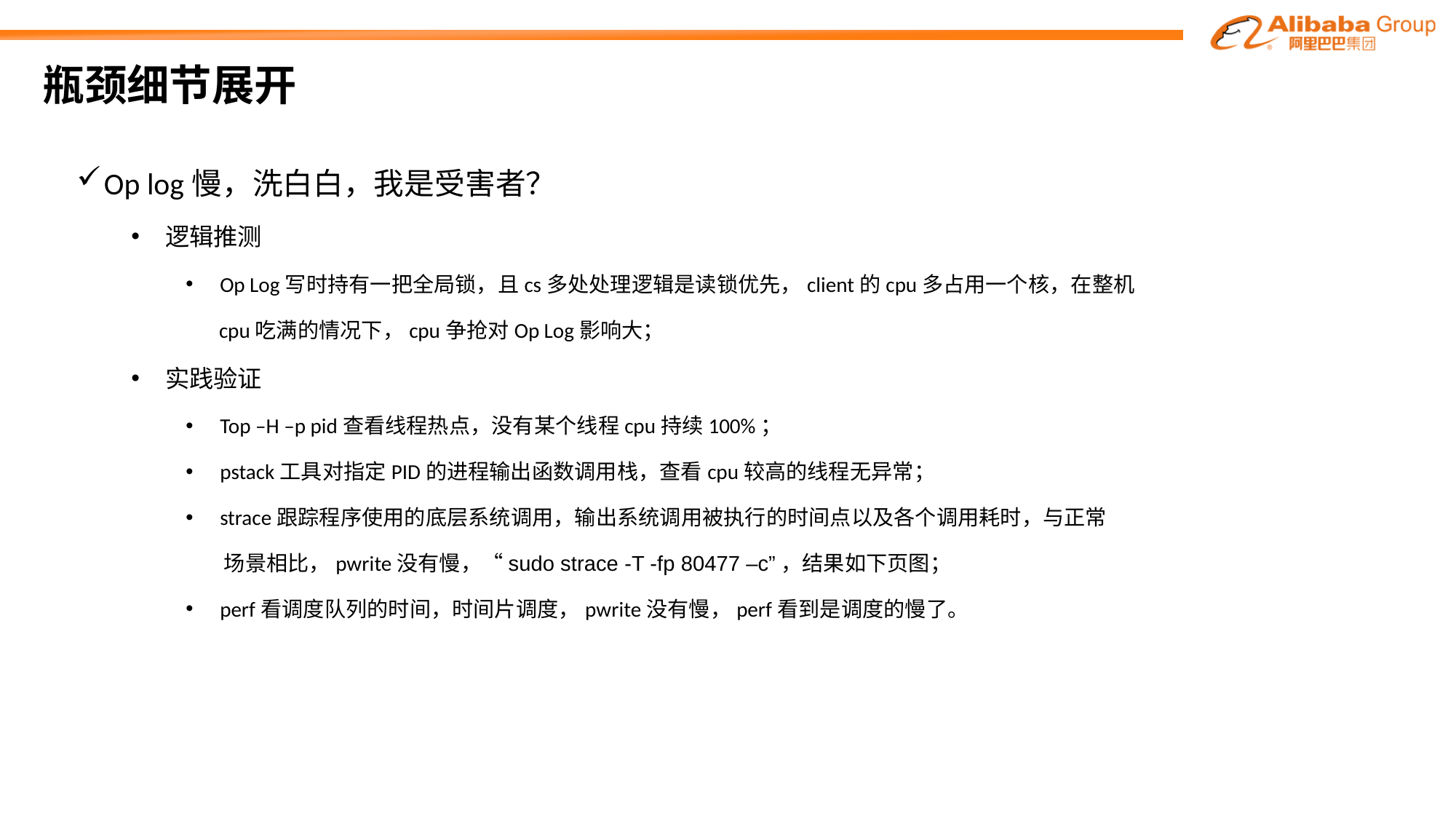

# 瓶颈细节展开
Op log慢，洗白白，我是受害者？
逻辑推测
Op Log写时持有一把全局锁，且cs多处处理逻辑是读锁优先，client的cpu多占用一个核，在整机
       cpu吃满的情况下，cpu争抢对Op Log影响大；
实践验证
Top –H –p pid查看线程热点，没有某个线程cpu持续100%；
pstack工具对指定PID的进程输出函数调用栈，查看cpu较高的线程无异常；
strace跟踪程序使用的底层系统调用，输出系统调用被执行的时间点以及各个调用耗时，与正常
       场景相比，pwrite没有慢，“sudo strace -T -fp 80477 –c”，结果如下页图；
perf看调度队列的时间，时间片调度，pwrite没有慢，perf看到是调度的慢了。